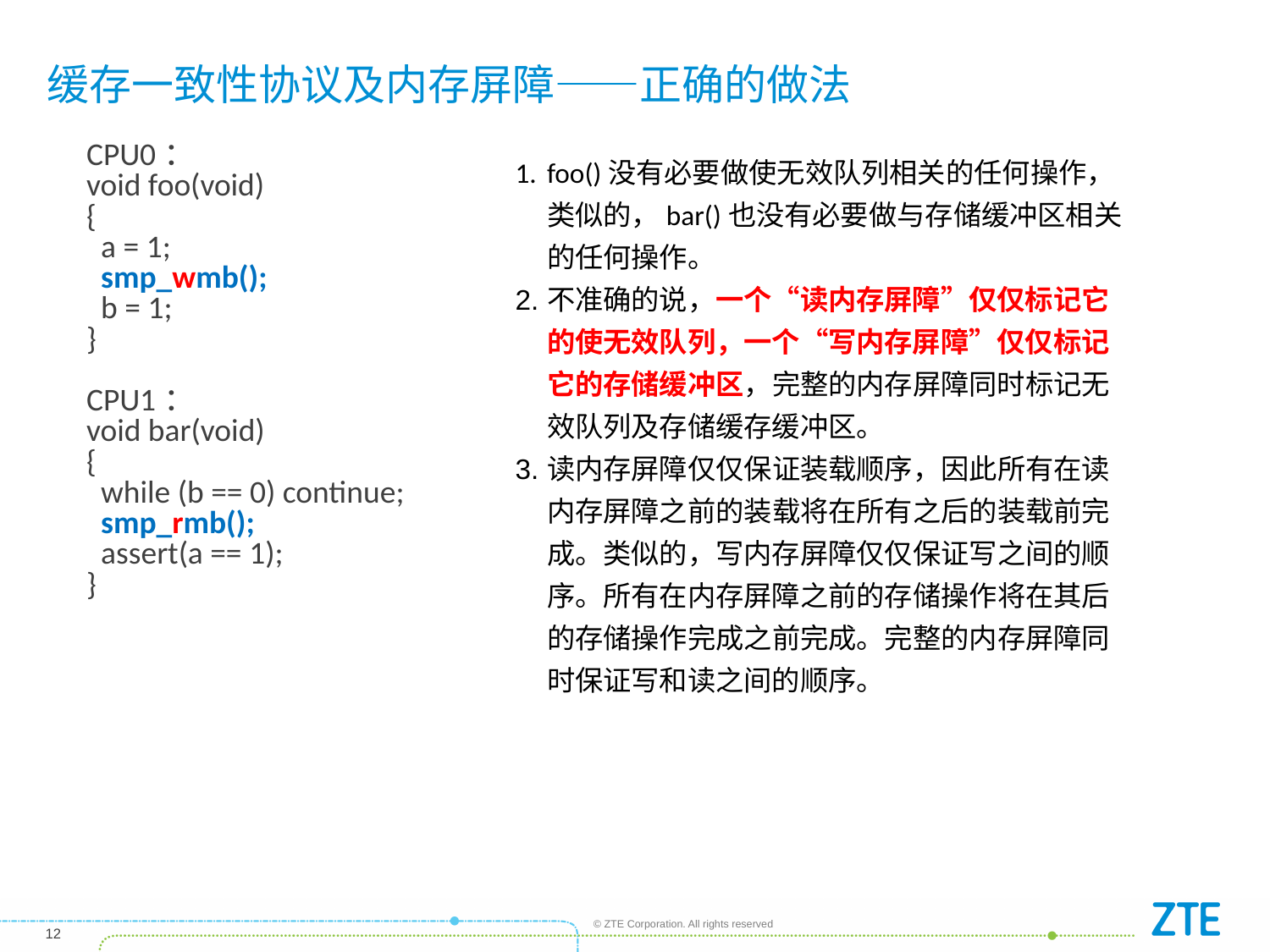

# 缓存一致性协议及内存屏障——正确的做法
foo()没有必要做使无效队列相关的任何操作，类似的，bar()也没有必要做与存储缓冲区相关的任何操作。
不准确的说，一个“读内存屏障”仅仅标记它的使无效队列，一个“写内存屏障”仅仅标记它的存储缓冲区，完整的内存屏障同时标记无效队列及存储缓存缓冲区。
读内存屏障仅仅保证装载顺序，因此所有在读内存屏障之前的装载将在所有之后的装载前完成。类似的，写内存屏障仅仅保证写之间的顺序。所有在内存屏障之前的存储操作将在其后的存储操作完成之前完成。完整的内存屏障同时保证写和读之间的顺序。
CPU0：
void foo(void)
{
  a = 1;
  smp_wmb();
  b = 1;
}

CPU1：
void bar(void)
{
  while (b == 0) continue;
  smp_rmb();
  assert(a == 1);
}